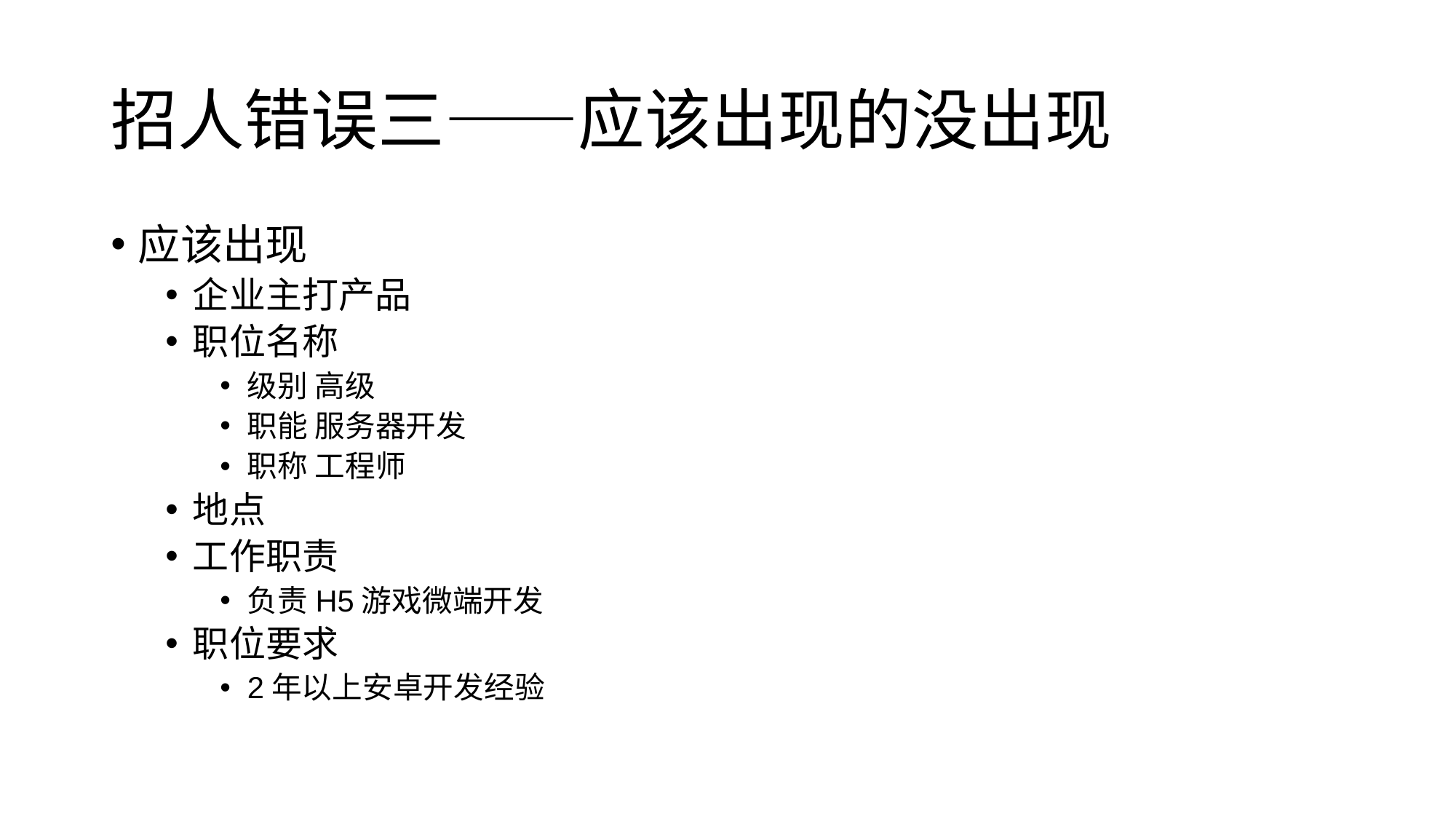

# 招人错误三——应该出现的没出现
应该出现
企业主打产品
职位名称
级别 高级
职能 服务器开发
职称 工程师
地点
工作职责
负责H5游戏微端开发
职位要求
2年以上安卓开发经验